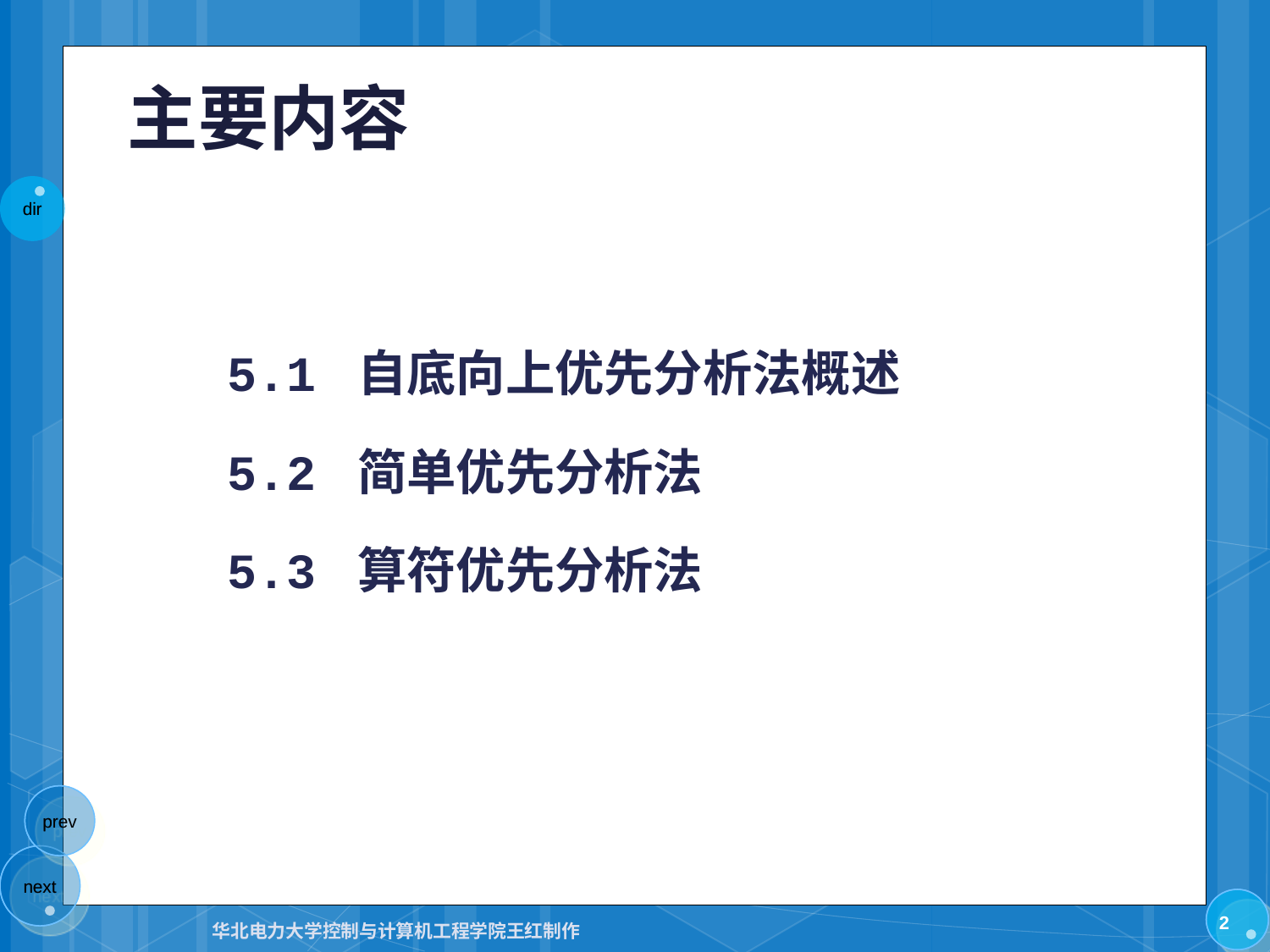

# 主要内容
5.1 自底向上优先分析法概述
5.2 简单优先分析法
5.3 算符优先分析法
2
华北电力大学控制与计算机工程学院王红制作